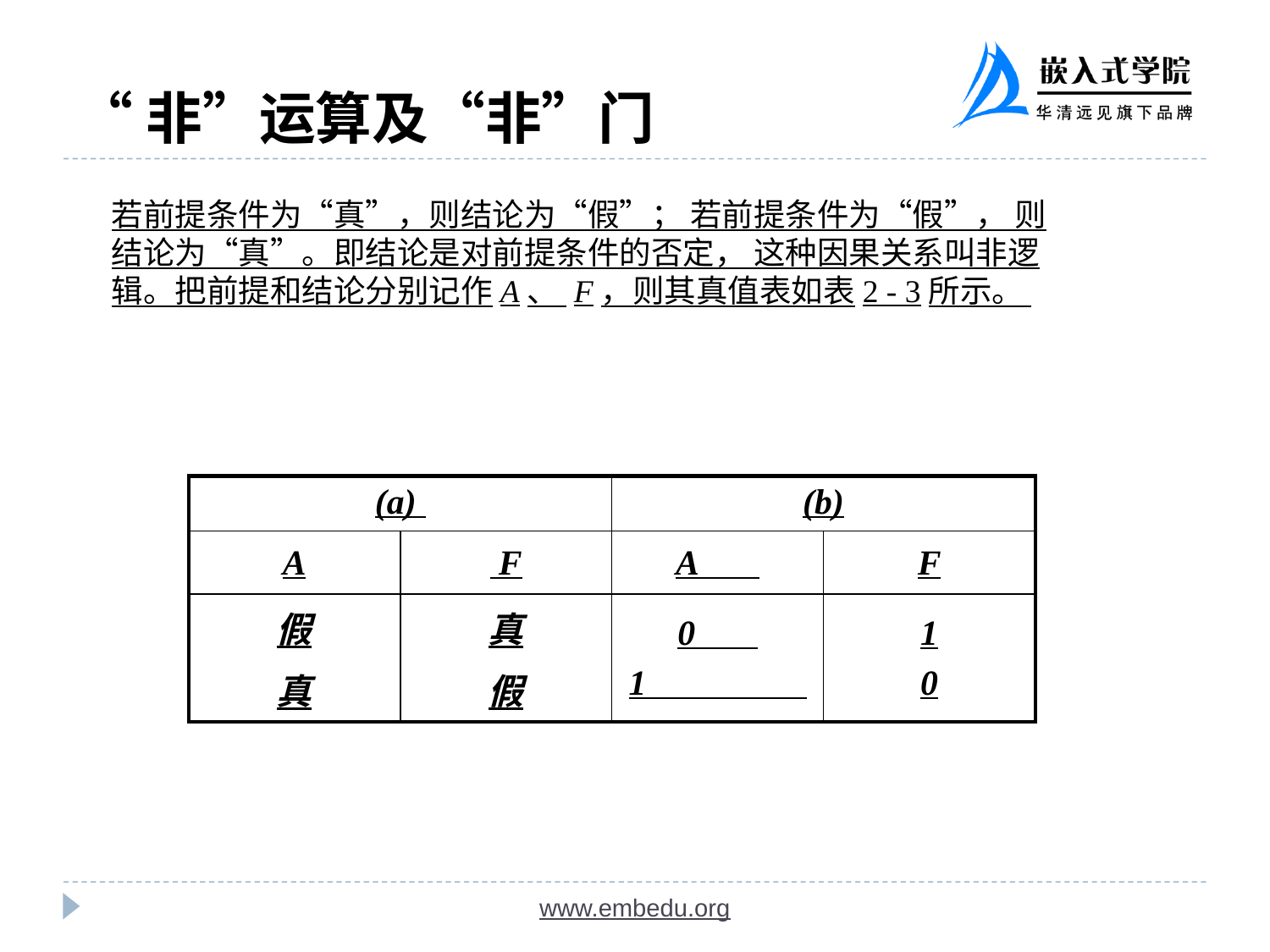

“非”运算及“非”门
若前提条件为“真”，则结论为“假”； 若前提条件为“假”， 则结论为“真”。即结论是对前提条件的否定， 这种因果关系叫非逻辑。把前提和结论分别记作A、 F，则其真值表如表2 - 3所示。
| (a) |  | (b) |  |
| --- | --- | --- | --- |
| A | F | A | F |
| 假 真 | 真 假 | 0 1 | 1 0 |
www.embedu.org